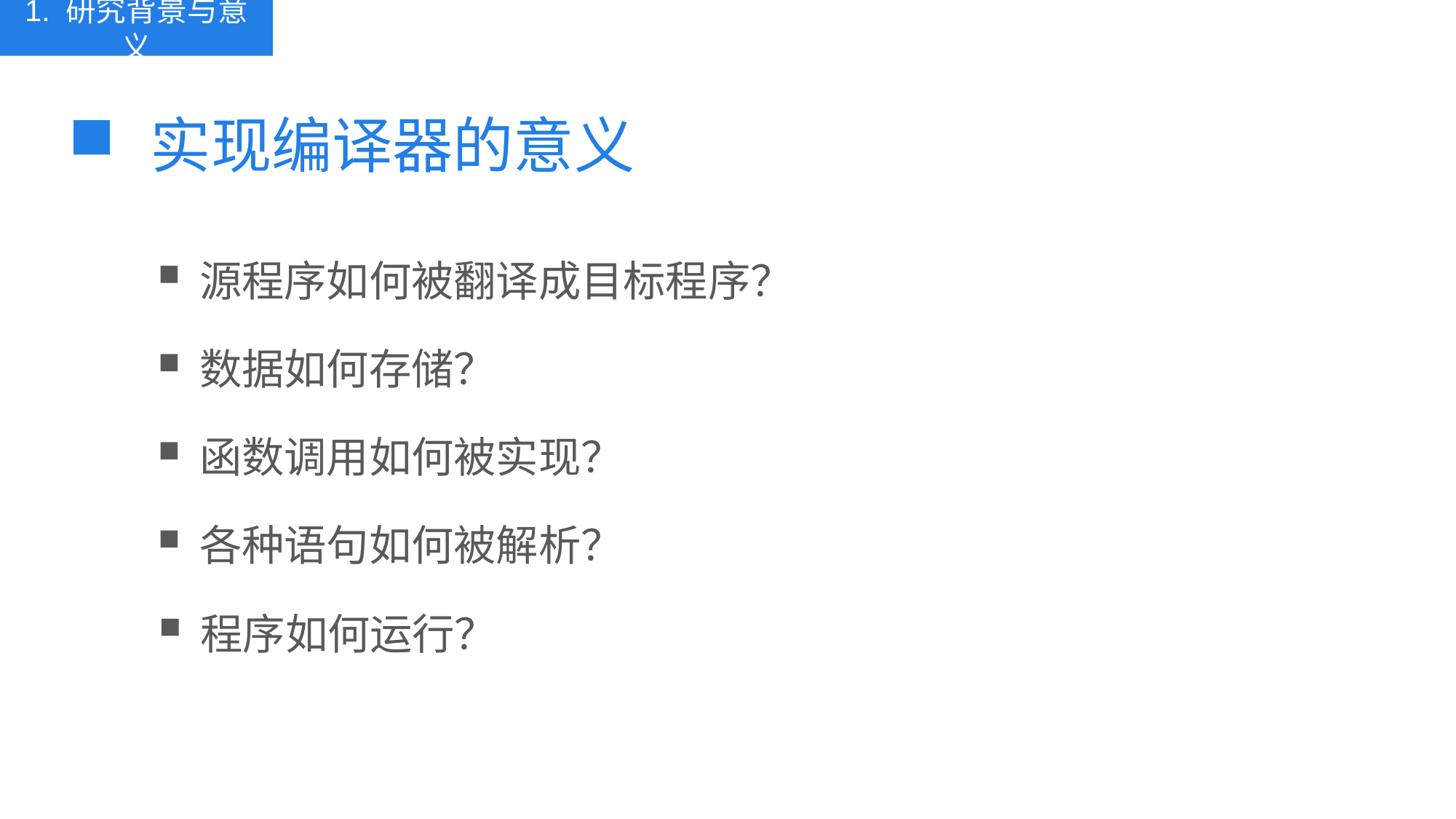

1. 研究背景与意义
实现编译器的意义

源程序如何被翻译成目标程序？

数据如何存储？

函数调用如何被实现？

各种语句如何被解析？

程序如何运行？